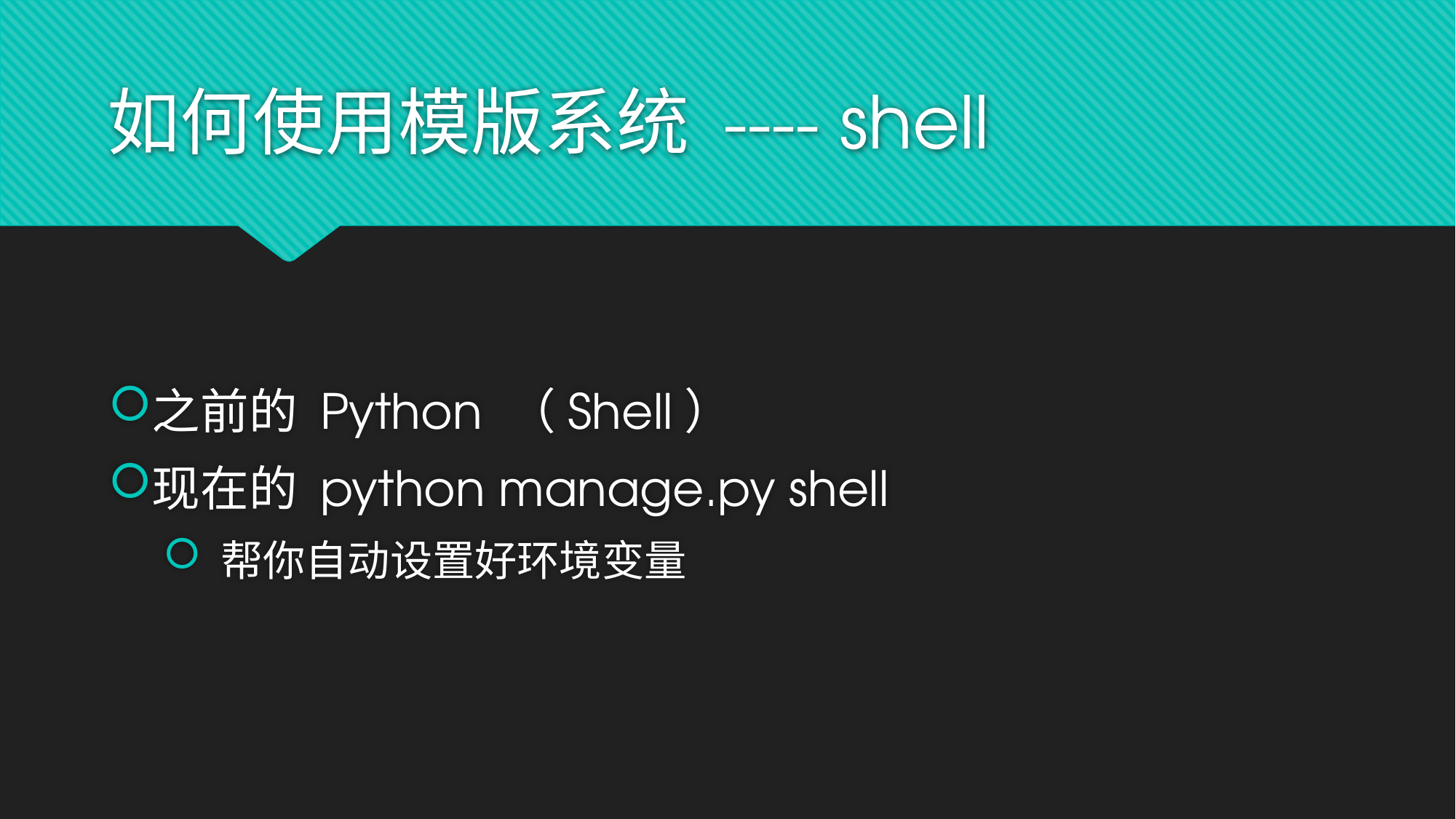

# 如何使用模版系统 ---- shell
之前的 Python （Shell）
现在的 python manage.py shell
 帮你自动设置好环境变量